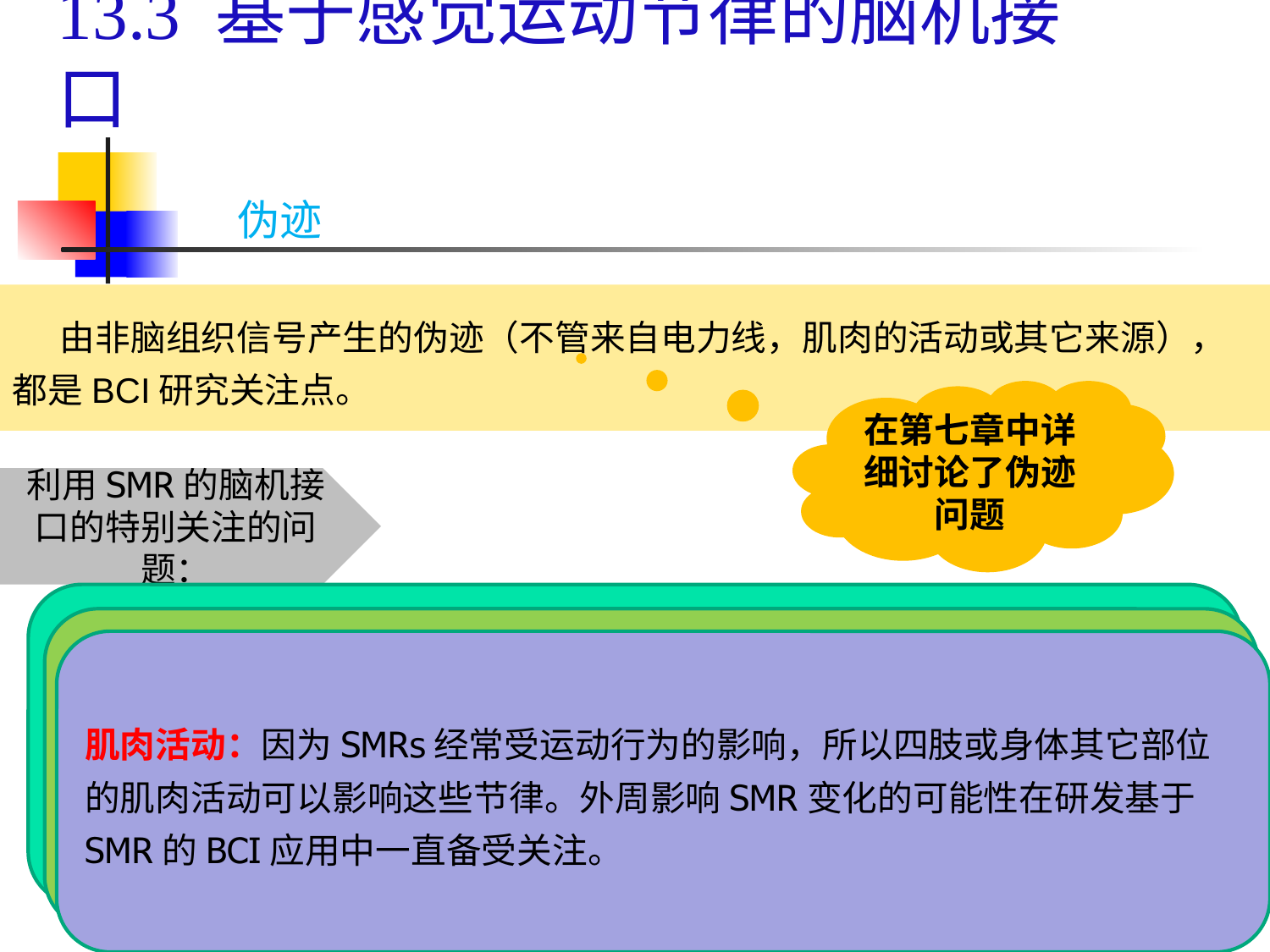

# 13.3 基于感觉运动节律的脑机接口
伪迹

     由非脑组织信号产生的伪迹（不管来自电力线，肌肉的活动或其它来源），都是BCI研究关注点。
在第七章中详细讨论了伪迹问题
利用SMR的脑机接口的特别关注的问题：
来自头部、面部、颈部肌肉的肌电活动（EMG）：因为肌电产生宽带信号，可能会延续到头皮广泛的区域，包括头顶。由于肌电活动与SMRs在频率和位置会重叠（并且EMG可能在振幅方面大大超过SMR），简单的低通滤波一般不足以纠正。因此，如果没有足够的地形和谱分析，肌电信号可能掩盖或可能伪装成实际的SMR。
来自眼球运动和眨眼产生的眼电活动(EDG)：与肌电伪迹可能会发生在一个很宽的频谱范围内不同，眼电（EOG）伪迹主要是在较低的频率（即1~4Hz），除了在前额极位置。因此，眼电（EOG）通常不是使用SMR的BCIs主要关心的问题。
肌肉活动：因为SMRs经常受运动行为的影响，所以四肢或身体其它部位的肌肉活动可以影响这些节律。外周影响SMR变化的可能性在研发基于SMR的BCI应用中一直备受关注。